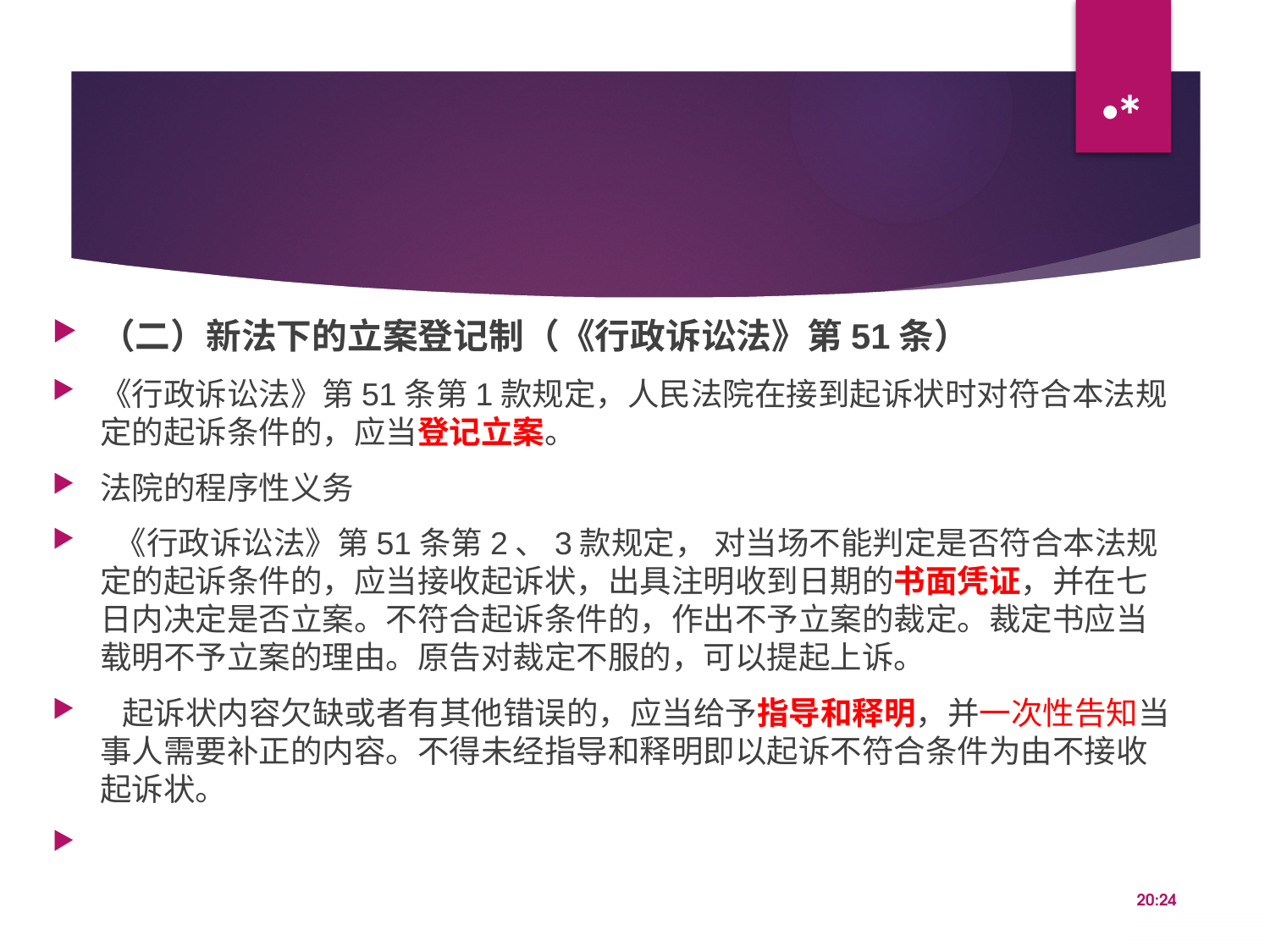

*
#
（二）新法下的立案登记制（《行政诉讼法》第51条）
《行政诉讼法》第51条第1款规定，人民法院在接到起诉状时对符合本法规定的起诉条件的，应当登记立案。
法院的程序性义务
 《行政诉讼法》第51条第2、3款规定， 对当场不能判定是否符合本法规定的起诉条件的，应当接收起诉状，出具注明收到日期的书面凭证，并在七日内决定是否立案。不符合起诉条件的，作出不予立案的裁定。裁定书应当载明不予立案的理由。原告对裁定不服的，可以提起上诉。
  起诉状内容欠缺或者有其他错误的，应当给予指导和释明，并一次性告知当事人需要补正的内容。不得未经指导和释明即以起诉不符合条件为由不接收起诉状。

20:24